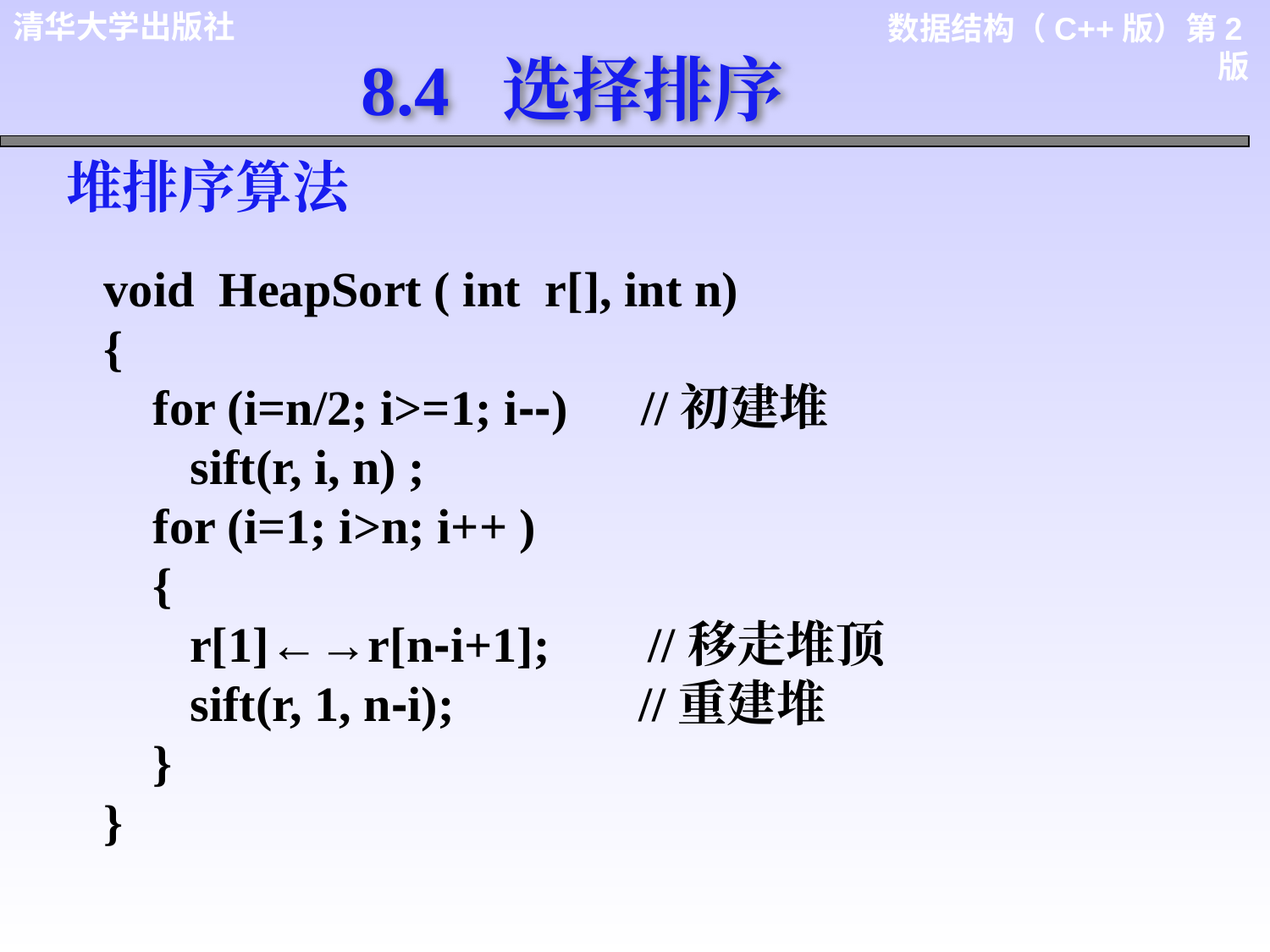

8.4  选择排序
堆排序算法
void  HeapSort ( int  r[], int n)
{
    for (i=n/2; i>=1; i--)      //初建堆
       sift(r, i, n) ;
    for (i=1; i>n; i++ )
    {
       r[1]←→r[n-i+1];        //移走堆顶
       sift(r, 1, n-i);               //重建堆
    }
}